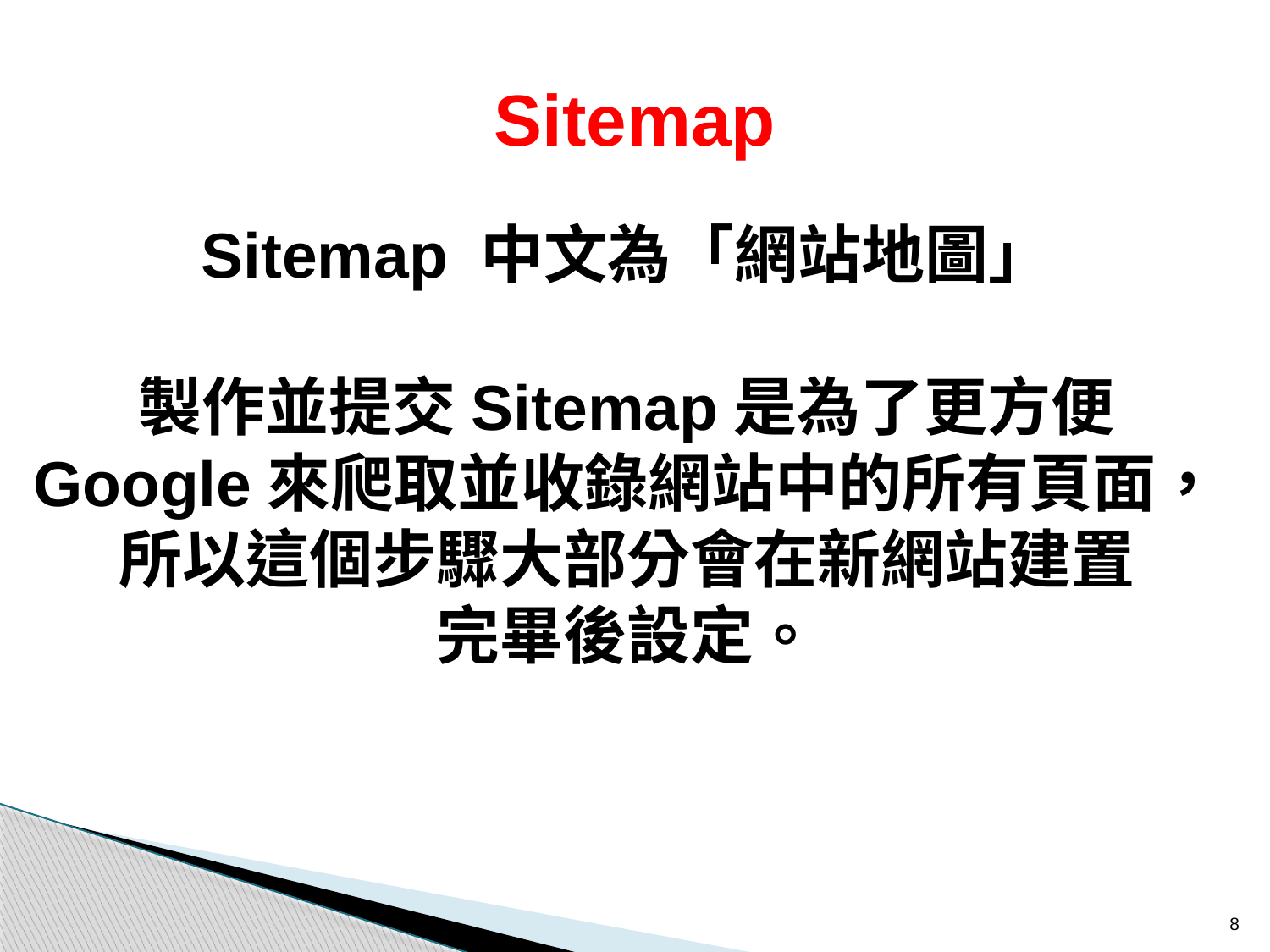

# Sitemap
Sitemap 中文為「網站地圖」

製作並提交Sitemap是為了更方便
Google來爬取並收錄網站中的所有頁面，
所以這個步驟大部分會在新網站建置
完畢後設定。
8